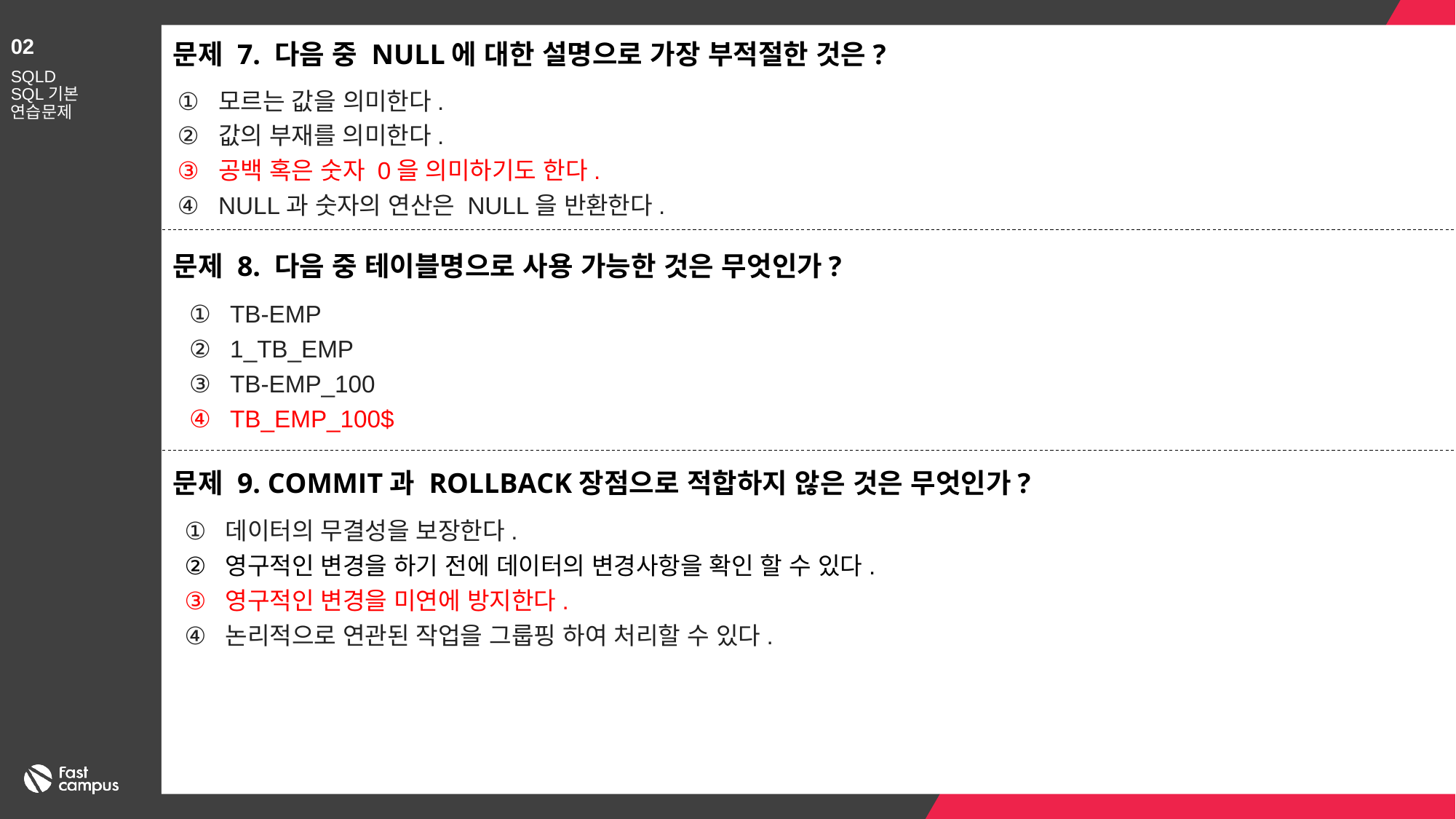

02
문제 7. 다음 중 NULL에 대한 설명으로 가장 부적절한 것은?
SQLD
SQL기본
연습문제
모르는 값을 의미한다.
값의 부재를 의미한다.
공백 혹은 숫자 0을 의미하기도 한다.
NULL과 숫자의 연산은 NULL을 반환한다.
문제 8. 다음 중 테이블명으로 사용 가능한 것은 무엇인가?
TB-EMP
1_TB_EMP
TB-EMP_100
TB_EMP_100$
문제 9. COMMIT과 ROLLBACK장점으로 적합하지 않은 것은 무엇인가?
데이터의 무결성을 보장한다.
영구적인 변경을 하기 전에 데이터의 변경사항을 확인 할 수 있다.
영구적인 변경을 미연에 방지한다.
논리적으로 연관된 작업을 그룹핑 하여 처리할 수 있다.